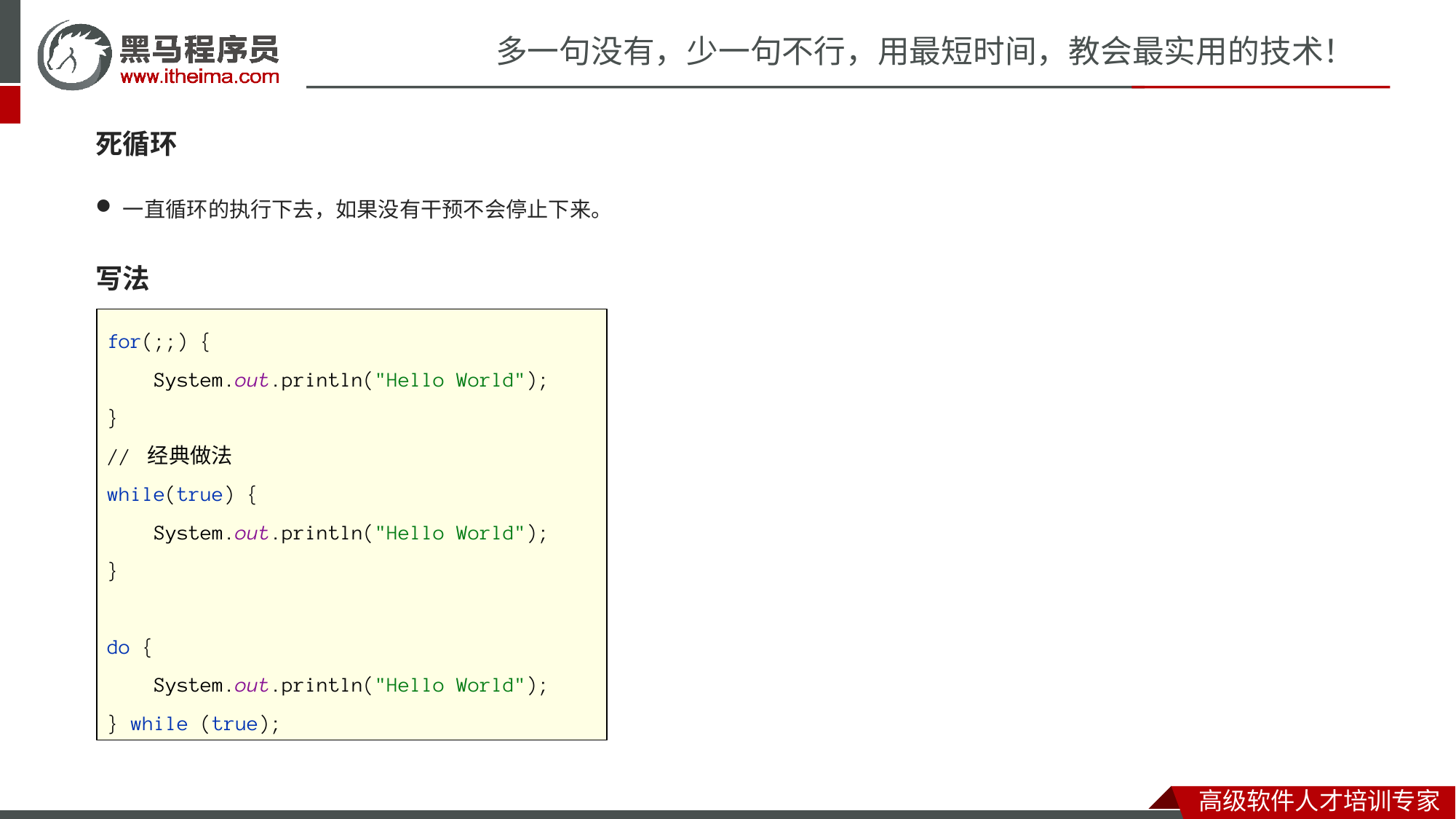

死循环
一直循环的执行下去，如果没有干预不会停止下来。
写法
for(;;) {
    System.out.println("Hello World");
}
// 经典做法
while(true) {
    System.out.println("Hello World");
}

do {
    System.out.println("Hello World");
} while (true);